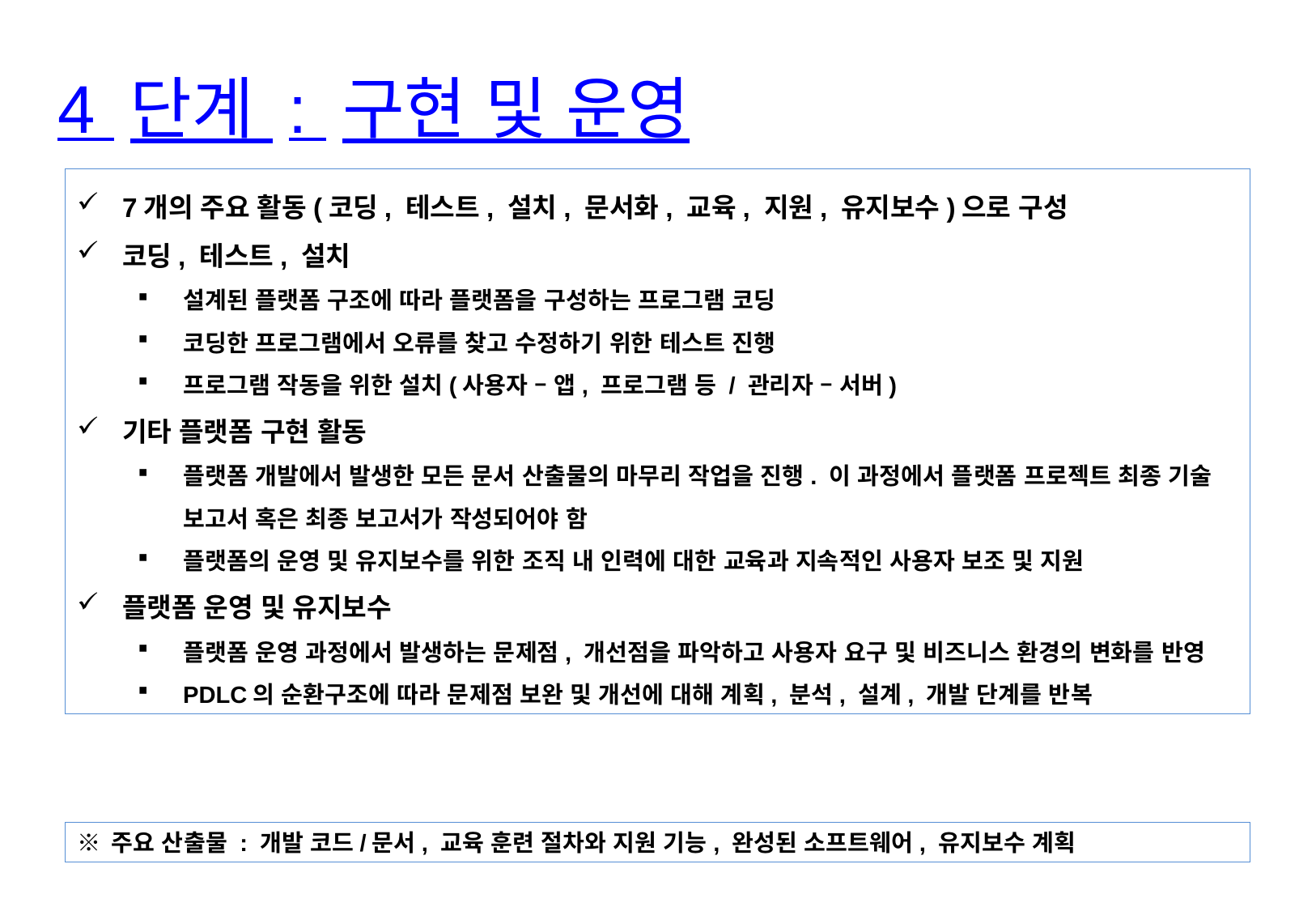

4 단계 : 구현 및 운영
7개의 주요 활동(코딩, 테스트, 설치, 문서화, 교육, 지원, 유지보수)으로 구성
코딩, 테스트, 설치
설계된 플랫폼 구조에 따라 플랫폼을 구성하는 프로그램 코딩
코딩한 프로그램에서 오류를 찾고 수정하기 위한 테스트 진행
프로그램 작동을 위한 설치(사용자 – 앱, 프로그램 등 / 관리자 – 서버)
기타 플랫폼 구현 활동
플랫폼 개발에서 발생한 모든 문서 산출물의 마무리 작업을 진행. 이 과정에서 플랫폼 프로젝트 최종 기술 보고서 혹은 최종 보고서가 작성되어야 함
플랫폼의 운영 및 유지보수를 위한 조직 내 인력에 대한 교육과 지속적인 사용자 보조 및 지원
플랫폼 운영 및 유지보수
플랫폼 운영 과정에서 발생하는 문제점, 개선점을 파악하고 사용자 요구 및 비즈니스 환경의 변화를 반영
PDLC의 순환구조에 따라 문제점 보완 및 개선에 대해 계획, 분석, 설계, 개발 단계를 반복
※ 주요 산출물 : 개발 코드/문서, 교육 훈련 절차와 지원 기능, 완성된 소프트웨어, 유지보수 계획